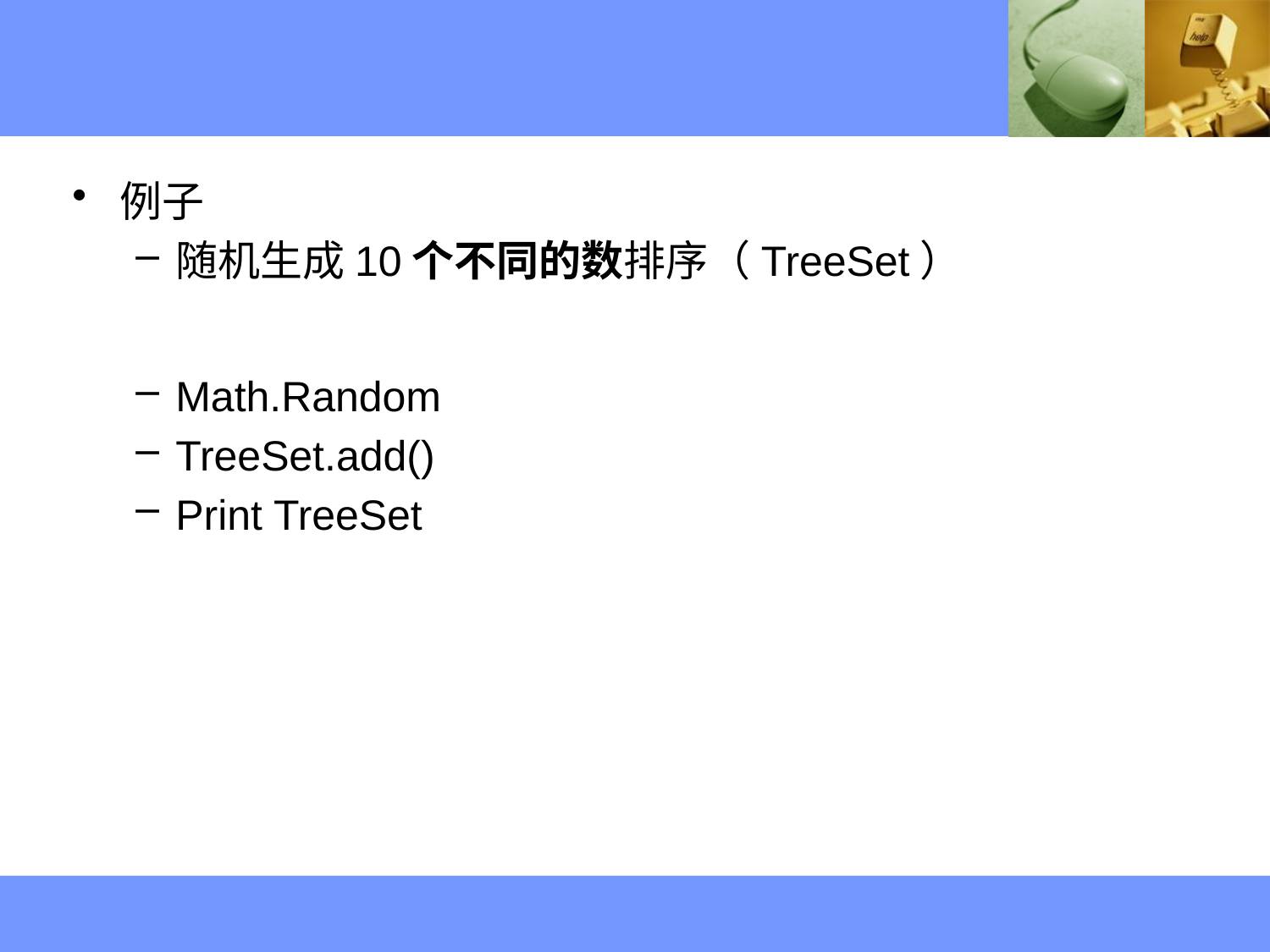

#
例子
随机生成10个不同的数排序（TreeSet）

Math.Random
TreeSet.add()
Print TreeSet